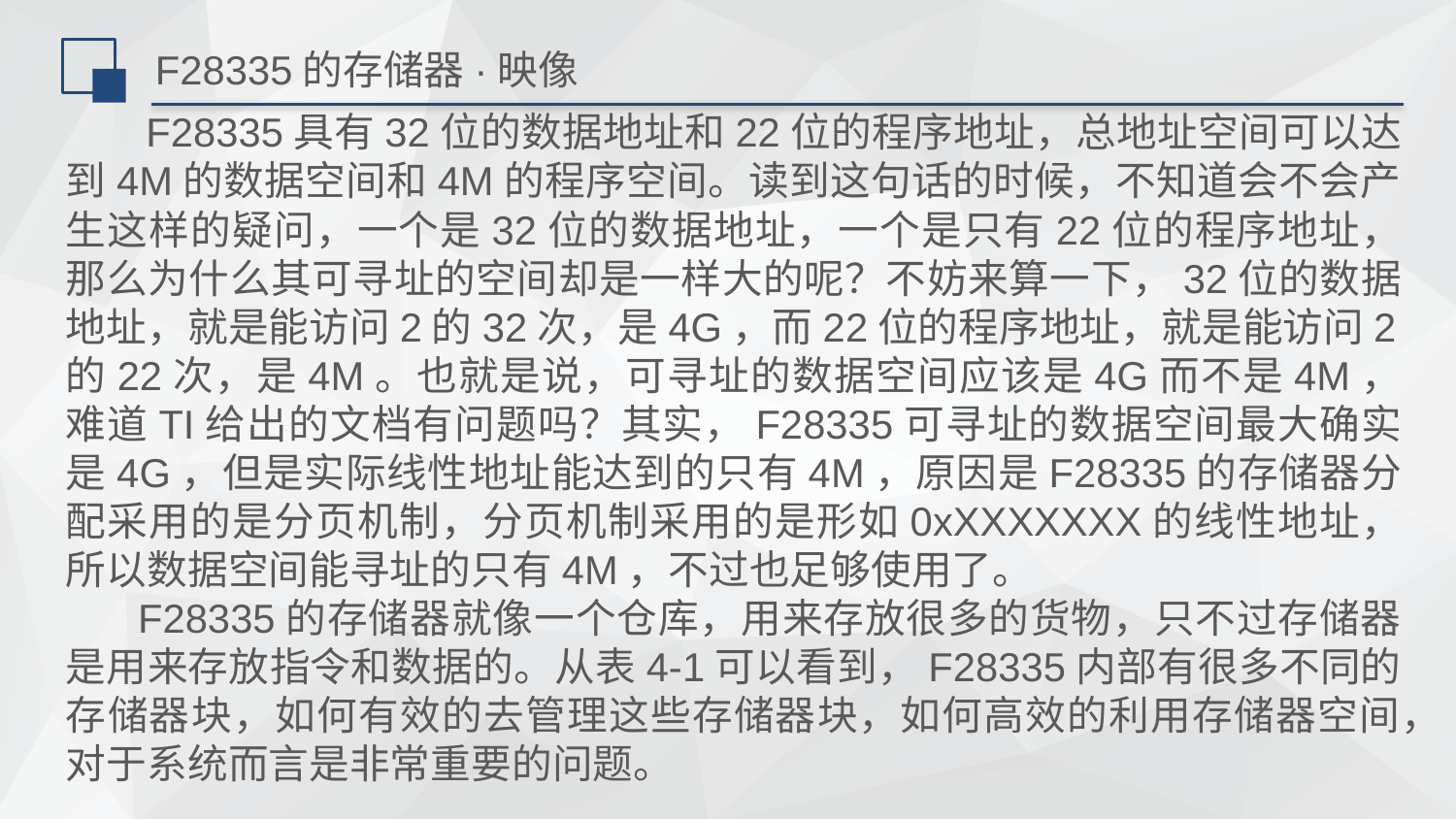

# F28335的存储器·映像
       F28335具有32位的数据地址和22位的程序地址，总地址空间可以达到4M的数据空间和4M的程序空间。读到这句话的时候，不知道会不会产生这样的疑问，一个是32位的数据地址，一个是只有22位的程序地址，那么为什么其可寻址的空间却是一样大的呢？不妨来算一下，32位的数据地址，就是能访问2的32次，是4G，而22位的程序地址，就是能访问2的22次，是4M。也就是说，可寻址的数据空间应该是4G而不是4M，难道TI给出的文档有问题吗？其实，F28335可寻址的数据空间最大确实是4G，但是实际线性地址能达到的只有4M，原因是F28335的存储器分配采用的是分页机制，分页机制采用的是形如0xXXXXXXX的线性地址，所以数据空间能寻址的只有4M，不过也足够使用了。
      F28335的存储器就像一个仓库，用来存放很多的货物，只不过存储器是用来存放指令和数据的。从表4-1可以看到，F28335内部有很多不同的存储器块，如何有效的去管理这些存储器块，如何高效的利用存储器空间，对于系统而言是非常重要的问题。